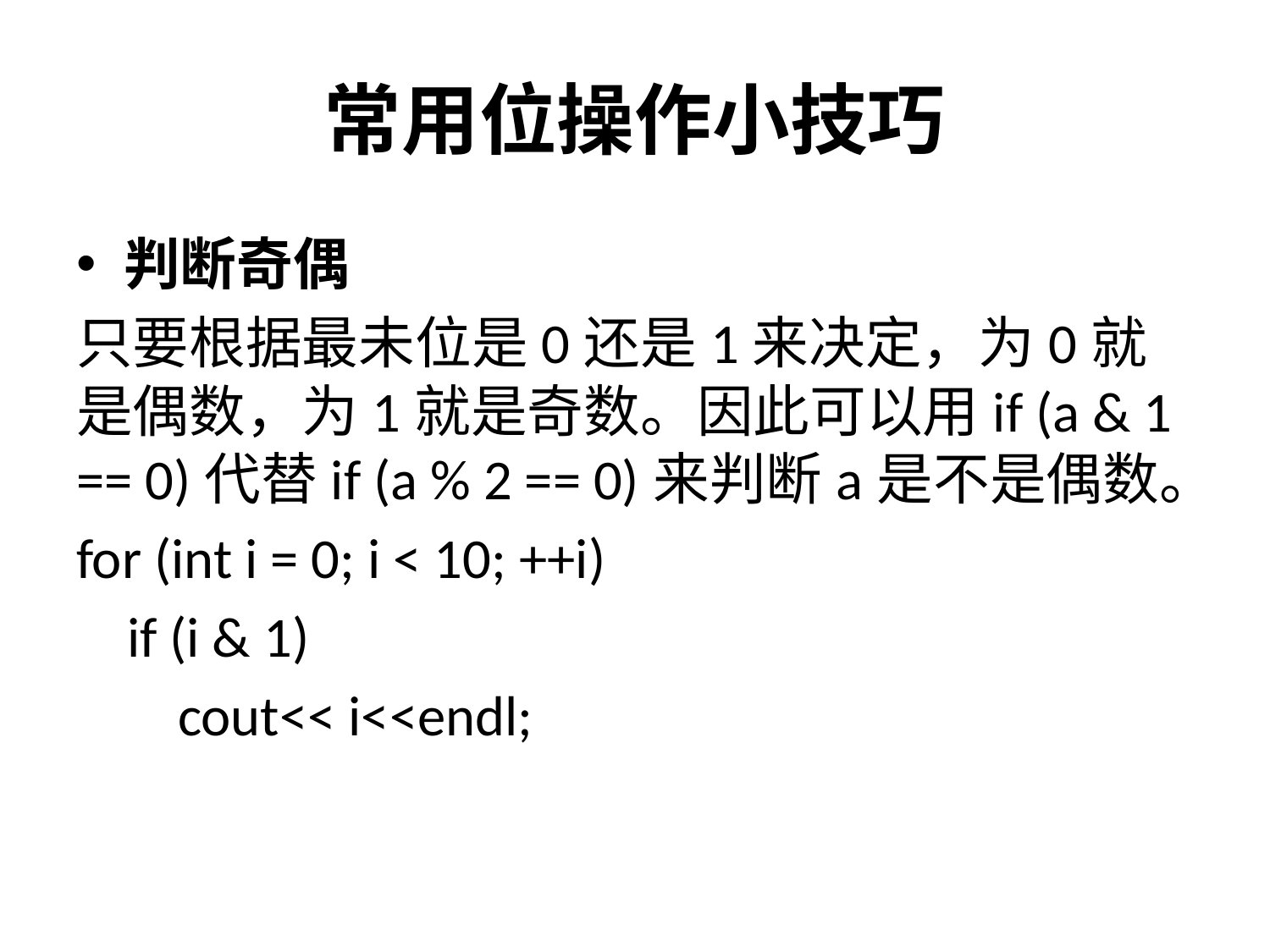

# 常用位操作小技巧
判断奇偶
只要根据最未位是0还是1来决定，为0就是偶数，为1就是奇数。因此可以用if (a & 1 == 0)代替if (a % 2 == 0)来判断a是不是偶数。
for (int i = 0; i < 10; ++i)
    if (i & 1)
        cout<< i<<endl;